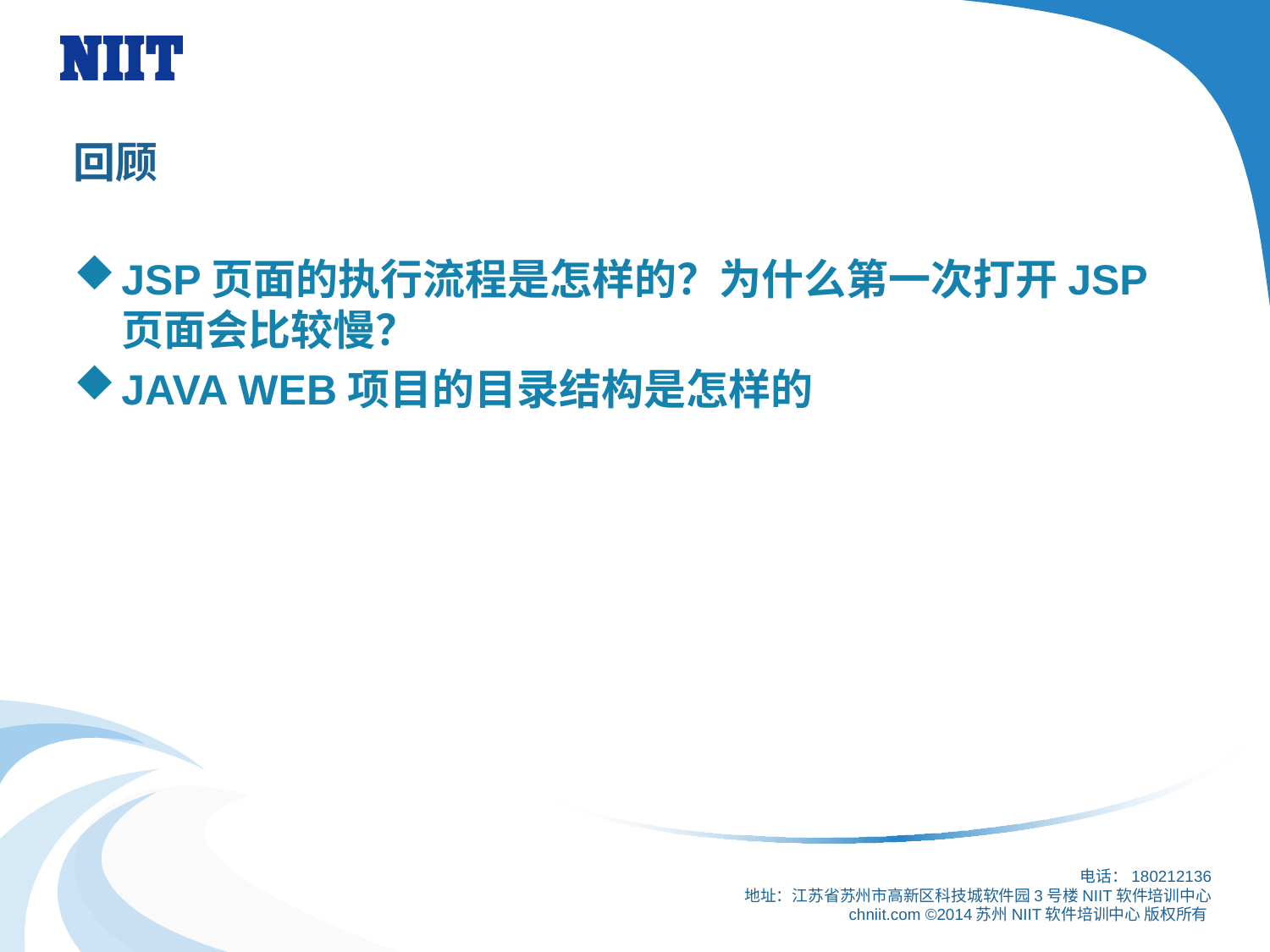

# 回顾
JSP页面的执行流程是怎样的？为什么第一次打开JSP页面会比较慢？
JAVA WEB项目的目录结构是怎样的